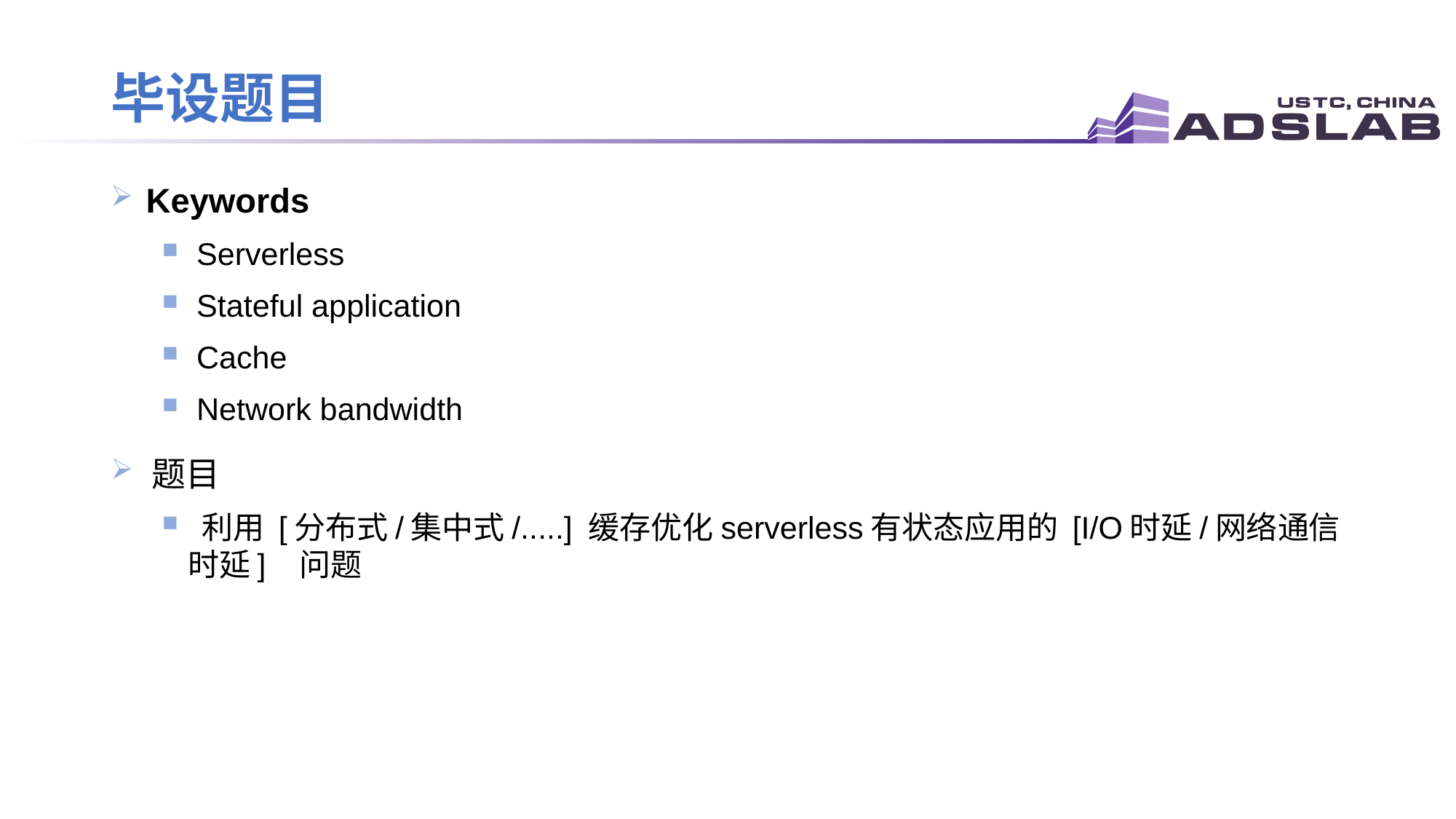

# 毕设题目
 Keywords
 Serverless
 Stateful application
 Cache
 Network bandwidth
 题目
 利用 [分布式/集中式/.....] 缓存优化serverless有状态应用的 [I/O时延/网络通信时延]   问题